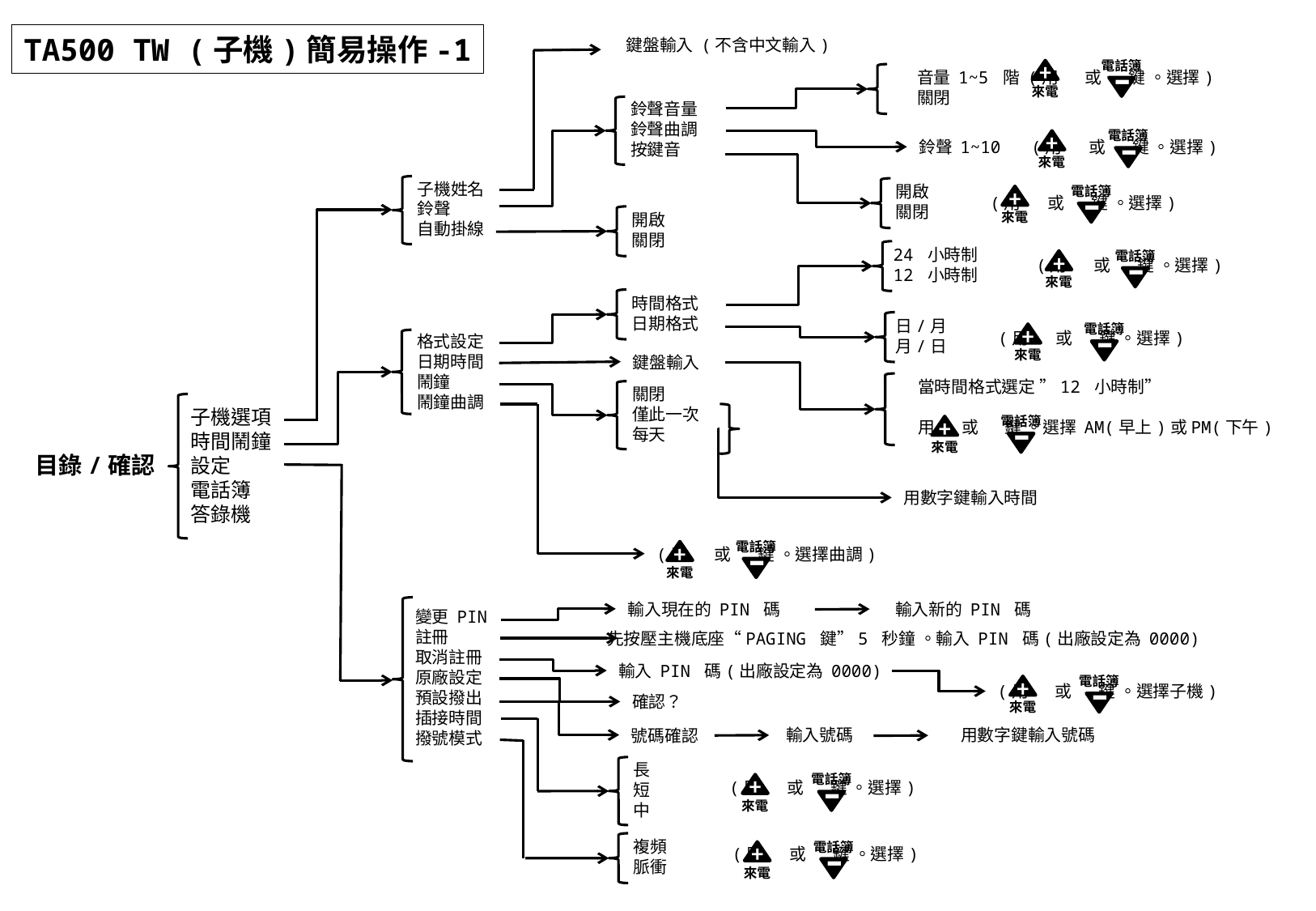

TA500 TW (子機)簡易操作-1
鍵盤輸入 (不含中文輸入)
-

電話簿
+

來電
音量 1~5 階 (用       或       鍵 。選擇)
關閉

鈴聲音量
鈴聲曲調
按鍵音

-

電話簿
+

來電
鈴聲 1~10   (用       或       鍵 。選擇)
-

電話簿
+

來電
子機姓名
鈴聲
自動掛線

開啟
關閉

(用       或       鍵 。選擇)
開啟
關閉

-

電話簿
+

來電
24 小時制
12 小時制

(用       或       鍵 。選擇)
時間格式
日期格式

-

電話簿
+

來電
日/月
月/日

(用       或       鍵 。選擇)
格式設定
日期時間
鬧鐘
鬧鐘曲調

鍵盤輸入
當時間格式選定 ”12 小時制”

用       或       鍵 。選擇 AM(早上)或PM(下午)

關閉
僅此一次
每天

-

電話簿
+

來電

子機選項
時間鬧鐘
設定
電話簿
答錄機
目錄/確認

用數字鍵輸入時間
-

電話簿
+

來電
(用       或       鍵 。選擇曲調)
輸入現在的 PIN 碼
輸入新的 PIN 碼

變更 PIN
註冊
取消註冊
原廠設定
預設撥出
插接時間
撥號模式
先按壓主機底座“PAGING 鍵”5 秒鐘 。輸入 PIN 碼(出廠設定為 0000)
-

電話簿
+

來電
輸入 PIN 碼(出廠設定為 0000)
(用       或       鍵 。選擇子機)
確認？
用數字鍵輸入號碼
輸入號碼
號碼確認
-

電話簿
+

來電
長
短
中

(用       或       鍵 。選擇)
-

電話簿
+

來電
複頻
脈衝

(用       或       鍵 。選擇)